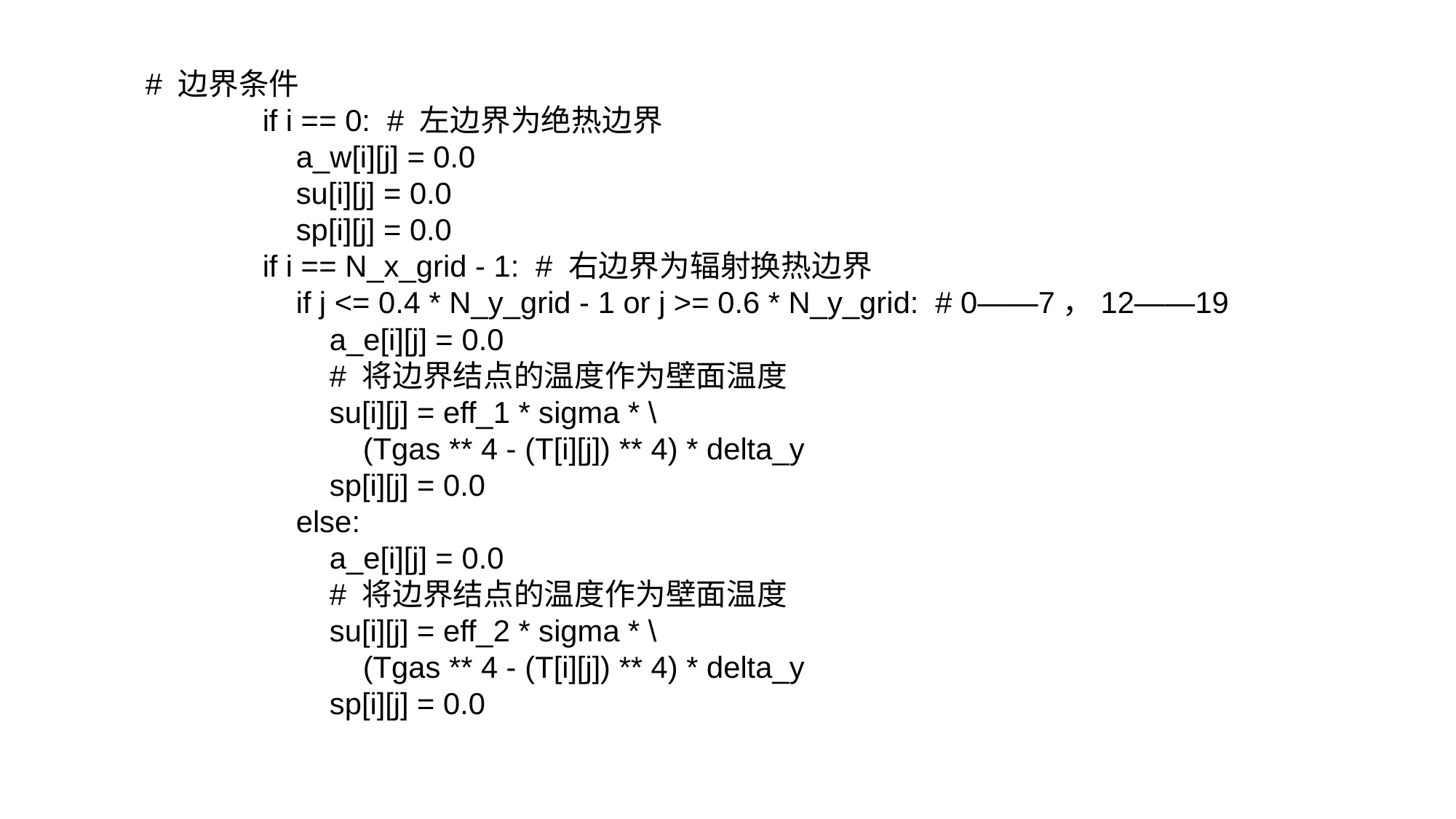

# 边界条件
                if i == 0:  # 左边界为绝热边界
                    a_w[i][j] = 0.0
                    su[i][j] = 0.0
                    sp[i][j] = 0.0
                if i == N_x_grid - 1:  # 右边界为辐射换热边界
                    if j <= 0.4 * N_y_grid - 1 or j >= 0.6 * N_y_grid:  # 0——7，12——19
                        a_e[i][j] = 0.0
                        # 将边界结点的温度作为壁面温度
                        su[i][j] = eff_1 * sigma * \
                            (Tgas ** 4 - (T[i][j]) ** 4) * delta_y
                        sp[i][j] = 0.0
                    else:
                        a_e[i][j] = 0.0
                        # 将边界结点的温度作为壁面温度
                        su[i][j] = eff_2 * sigma * \
                            (Tgas ** 4 - (T[i][j]) ** 4) * delta_y
                        sp[i][j] = 0.0